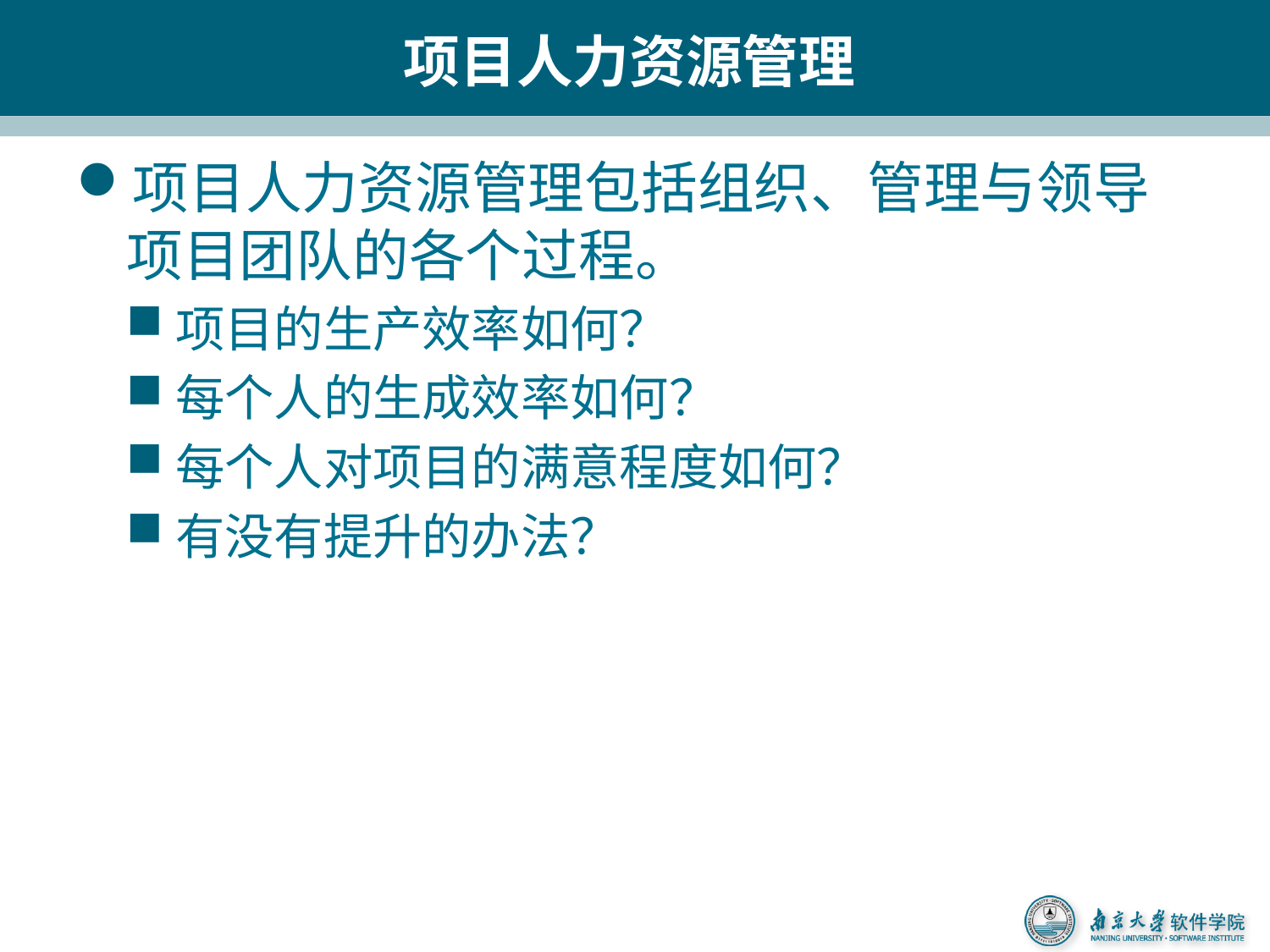

# 项目人力资源管理
项目人力资源管理包括组织、管理与领导项目团队的各个过程。
项目的生产效率如何？
每个人的生成效率如何？
每个人对项目的满意程度如何？
有没有提升的办法？